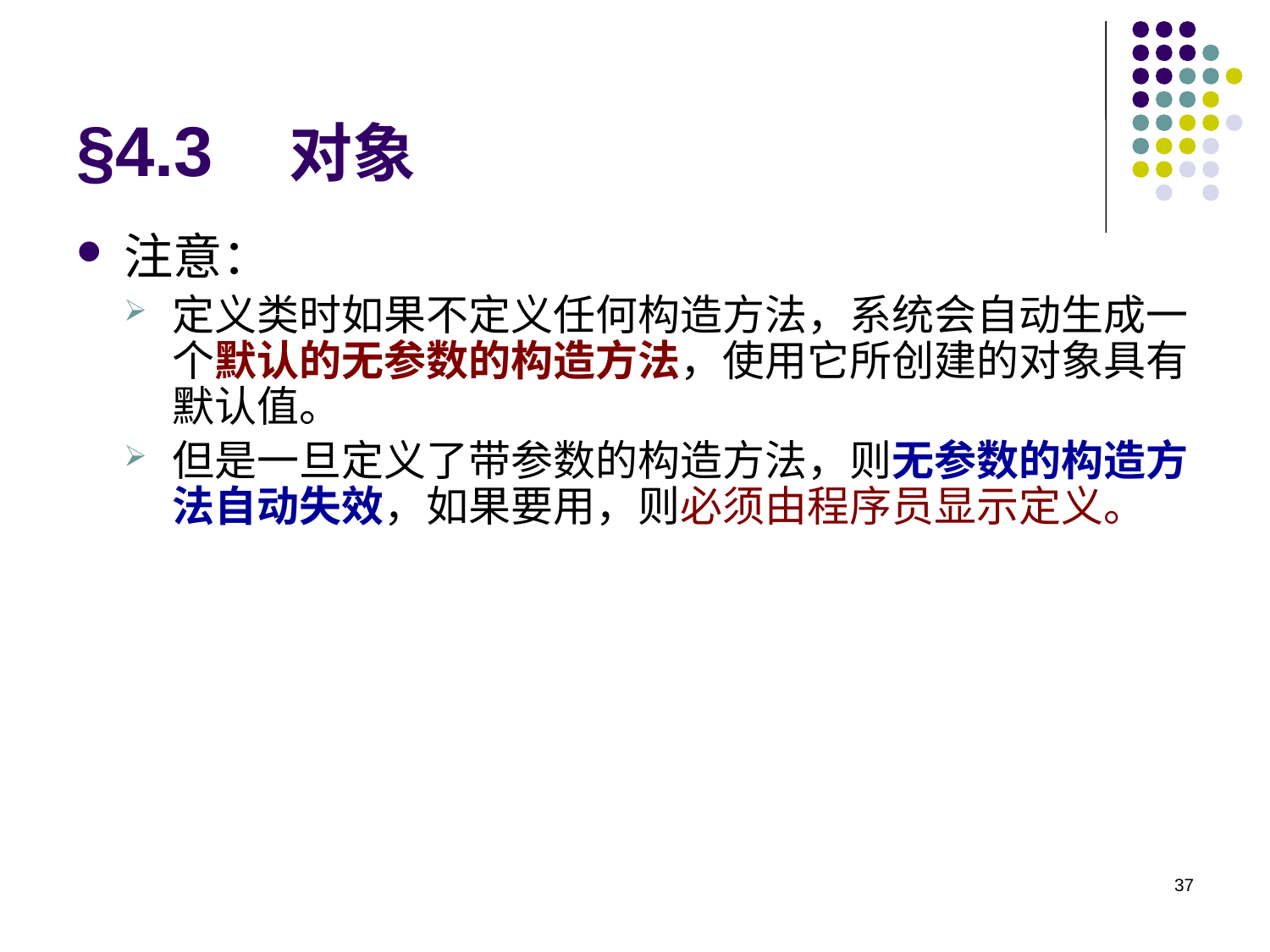

# §4.3   对象
注意：
定义类时如果不定义任何构造方法，系统会自动生成一个默认的无参数的构造方法，使用它所创建的对象具有默认值。
但是一旦定义了带参数的构造方法，则无参数的构造方法自动失效，如果要用，则必须由程序员显示定义。

37